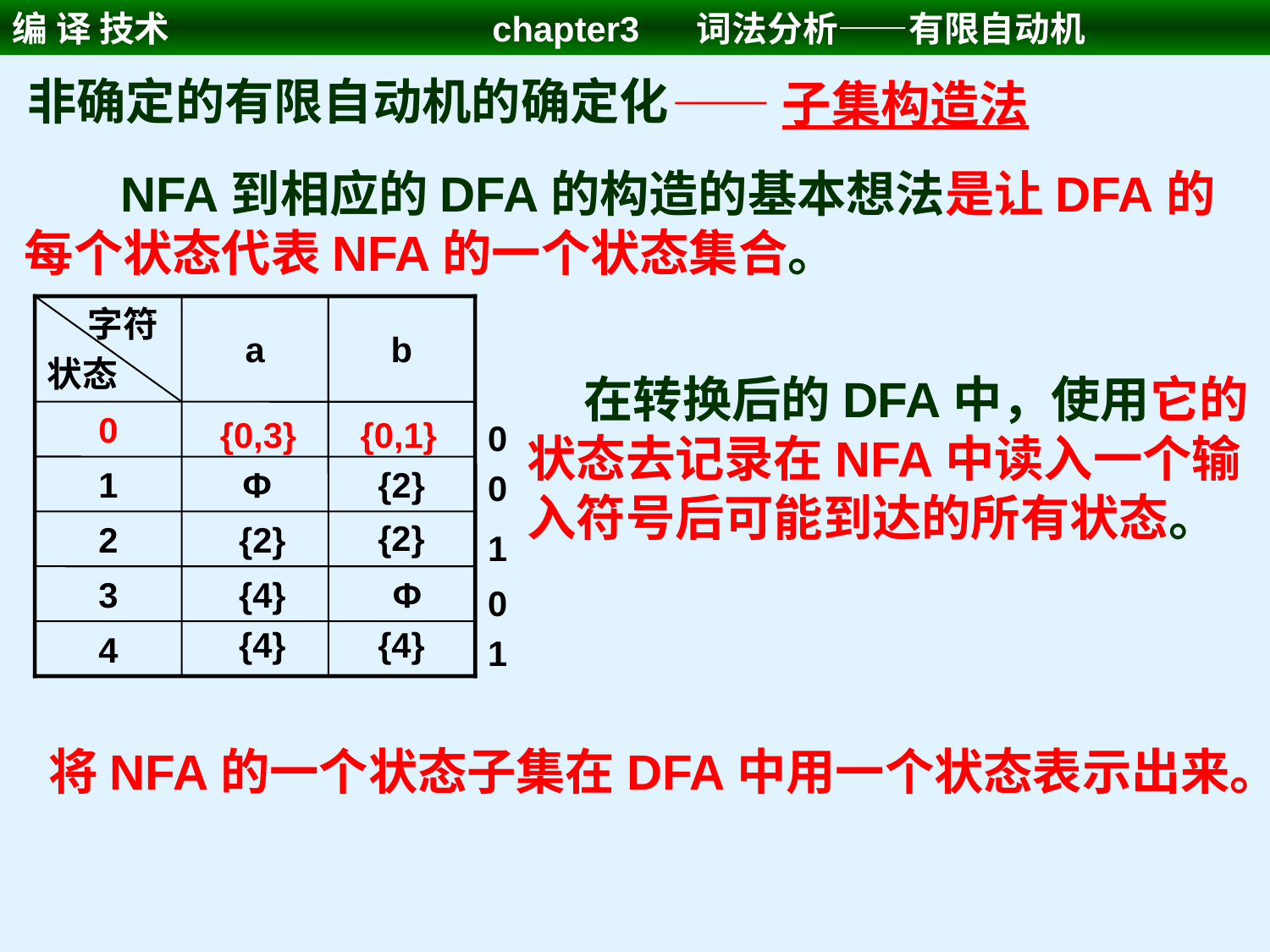

非确定的有限自动机的确定化
——子集构造法

       NFA到相应的DFA的构造的基本想法是让DFA的
每个状态代表NFA的一个状态集合。
    字符
状态

a

b

0

1

2

3

4

{0,3}
{0,1}
0
Φ
{2}
0
{2}
{2}
1
{4}
Φ
0
{4}
{4}
1
    在转换后的DFA中，使用它的
状态去记录在NFA中读入一个输
入符号后可能到达的所有状态。
    将NFA的一个状态子集在DFA中用一个状态表示出来。